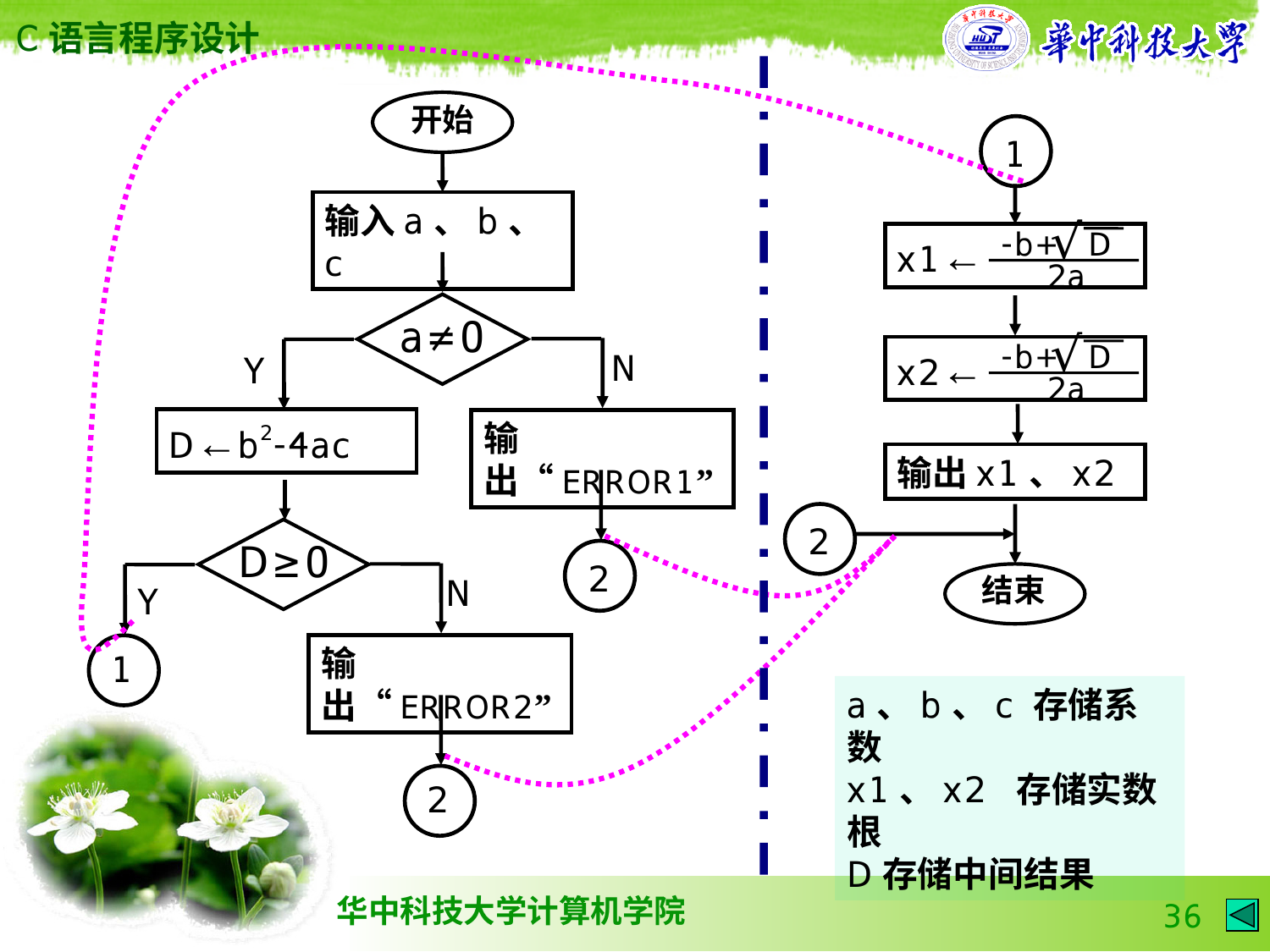

开始

1

输入a、b、c
√
-b+   D

2a

x1←

a≠0

√
-b+   D

2a

x2←

D←b2-4ac
输出“ERROR1”
输出x1、x2

2

D≥0

2

结束

输出“ERROR2”
1

2
N
Y
N
Y
a、b、c 存储系数
x1、x2  存储实数根
D存储中间结果
36